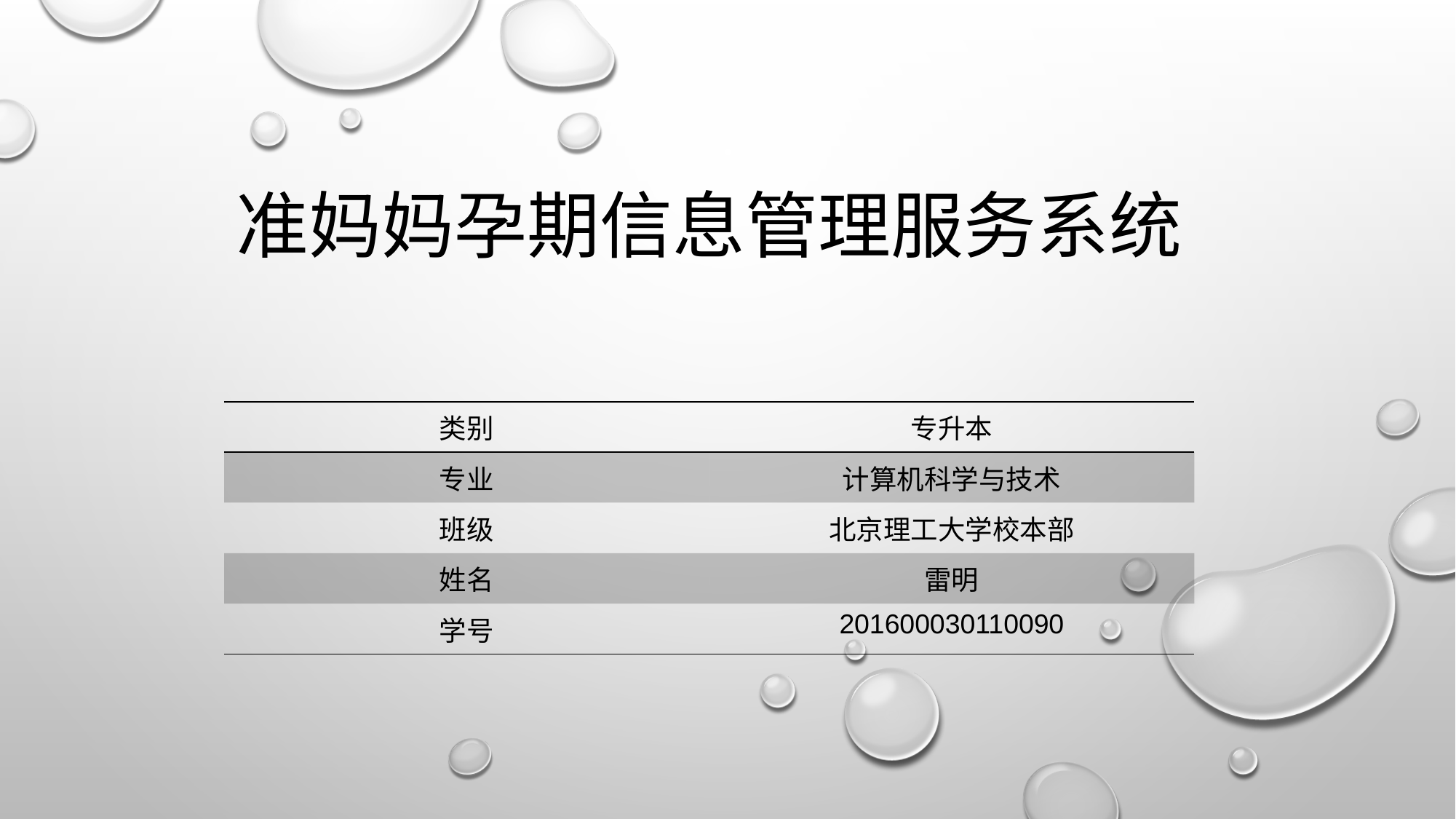

# 准妈妈孕期信息管理服务系统
| 类别 | 专升本 |
| --- | --- |
| 专业 | 计算机科学与技术 |
| 班级 | 北京理工大学校本部 |
| 姓名 | 雷明 |
| 学号 | 201600030110090 |